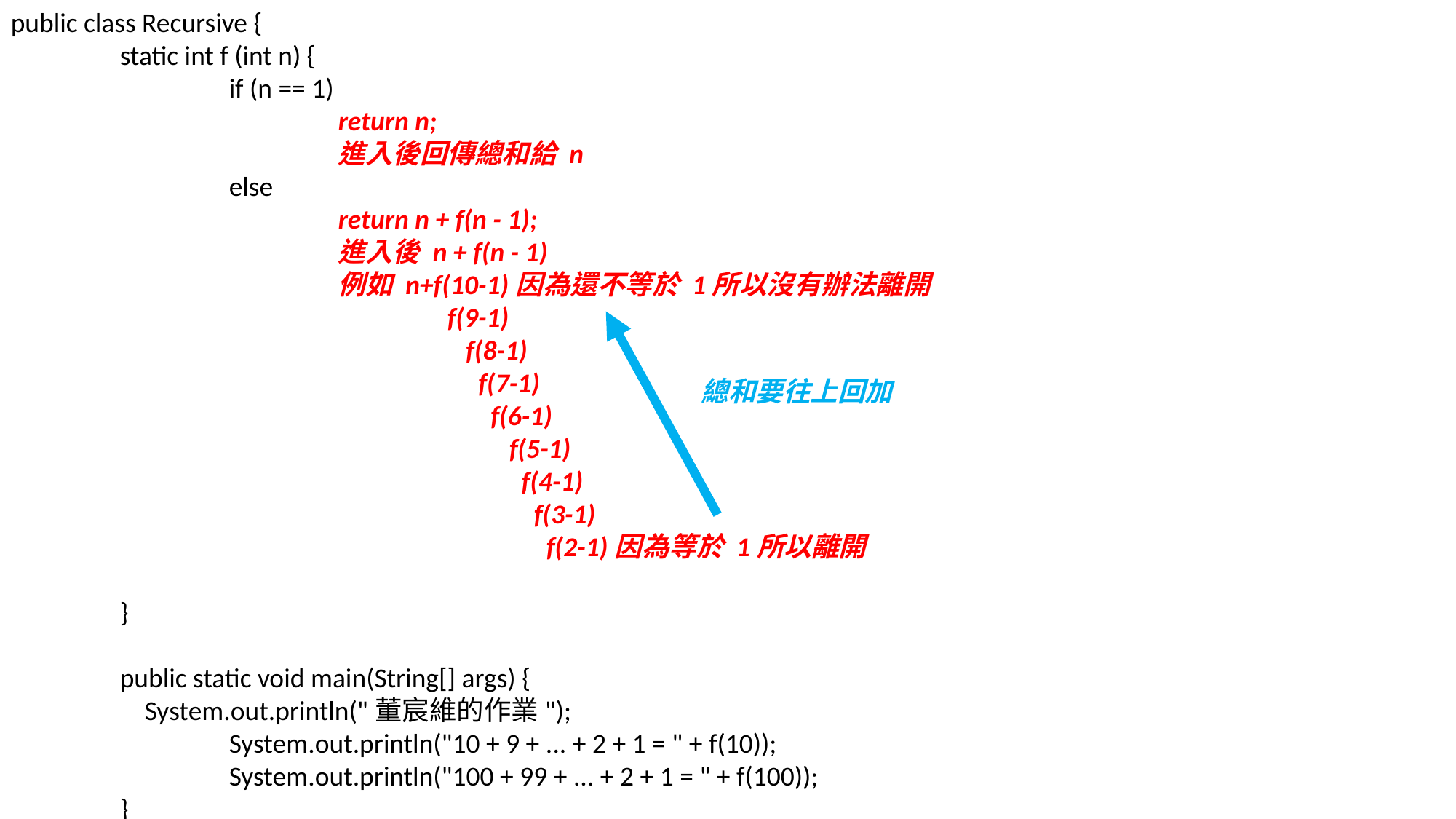

public class Recursive {
	static int f (int n) {
		if (n == 1)
			return n;
			進入後回傳總和給 n
		else
			return n + f(n - 1);
			進入後 n + f(n - 1)
			例如 n+f(10-1)因為還不等於 1所以沒有辦法離開
				f(9-1)
				   f(8-1)
				     f(7-1)
   				       f(6-1)
				          f(5-1)
				            f(4-1)
				              f(3-1)
				                f(2-1)因為等於 1所以離開

	}

	public static void main(String[] args) {
	    System.out.println("董宸維的作業");
		System.out.println("10 + 9 + ... + 2 + 1 = " + f(10));
		System.out.println("100 + 99 + ... + 2 + 1 = " + f(100));
	}
}
總和要往上回加